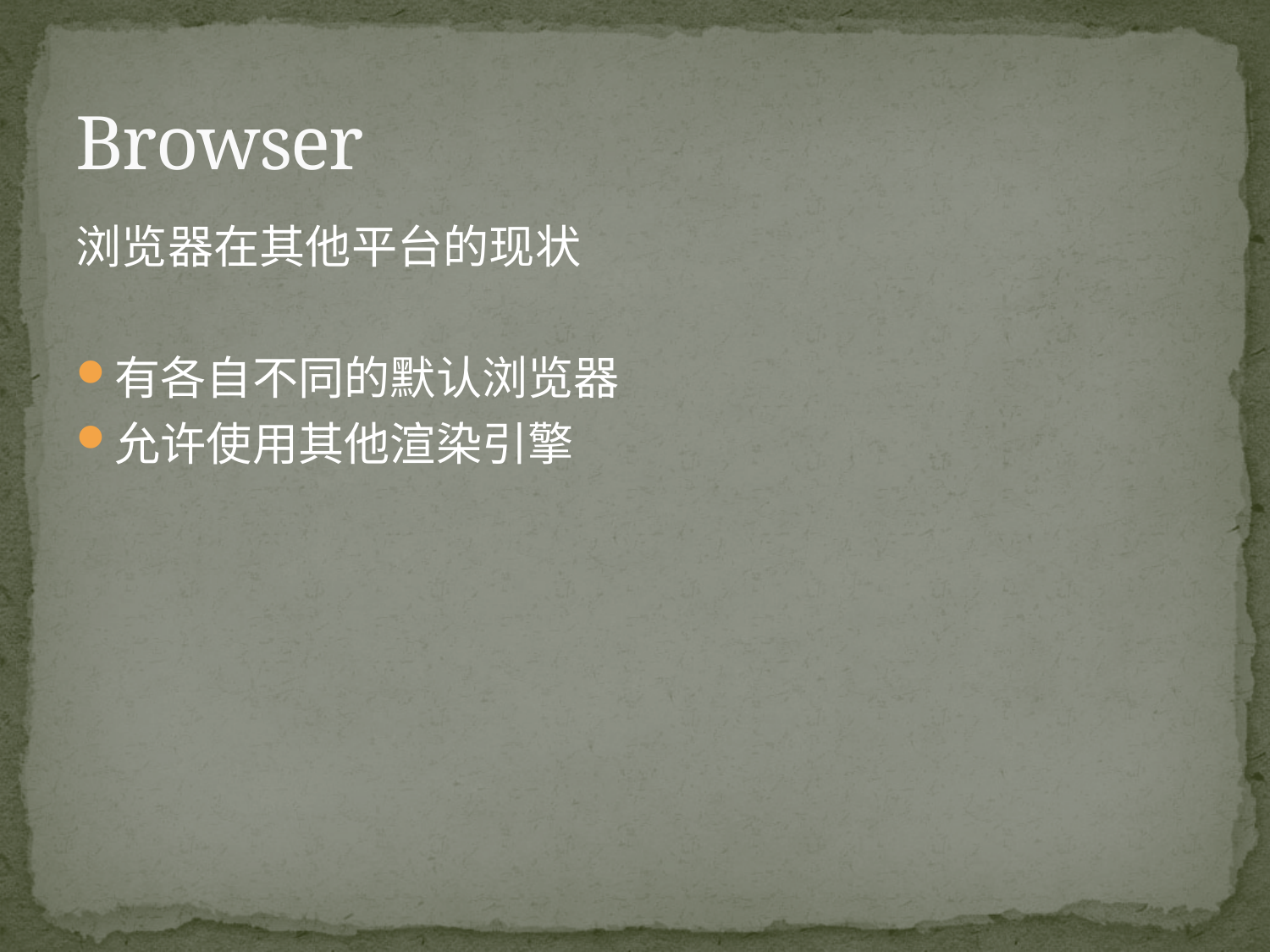

# Browser
浏览器在其他平台的现状

有各自不同的默认浏览器
允许使用其他渲染引擎